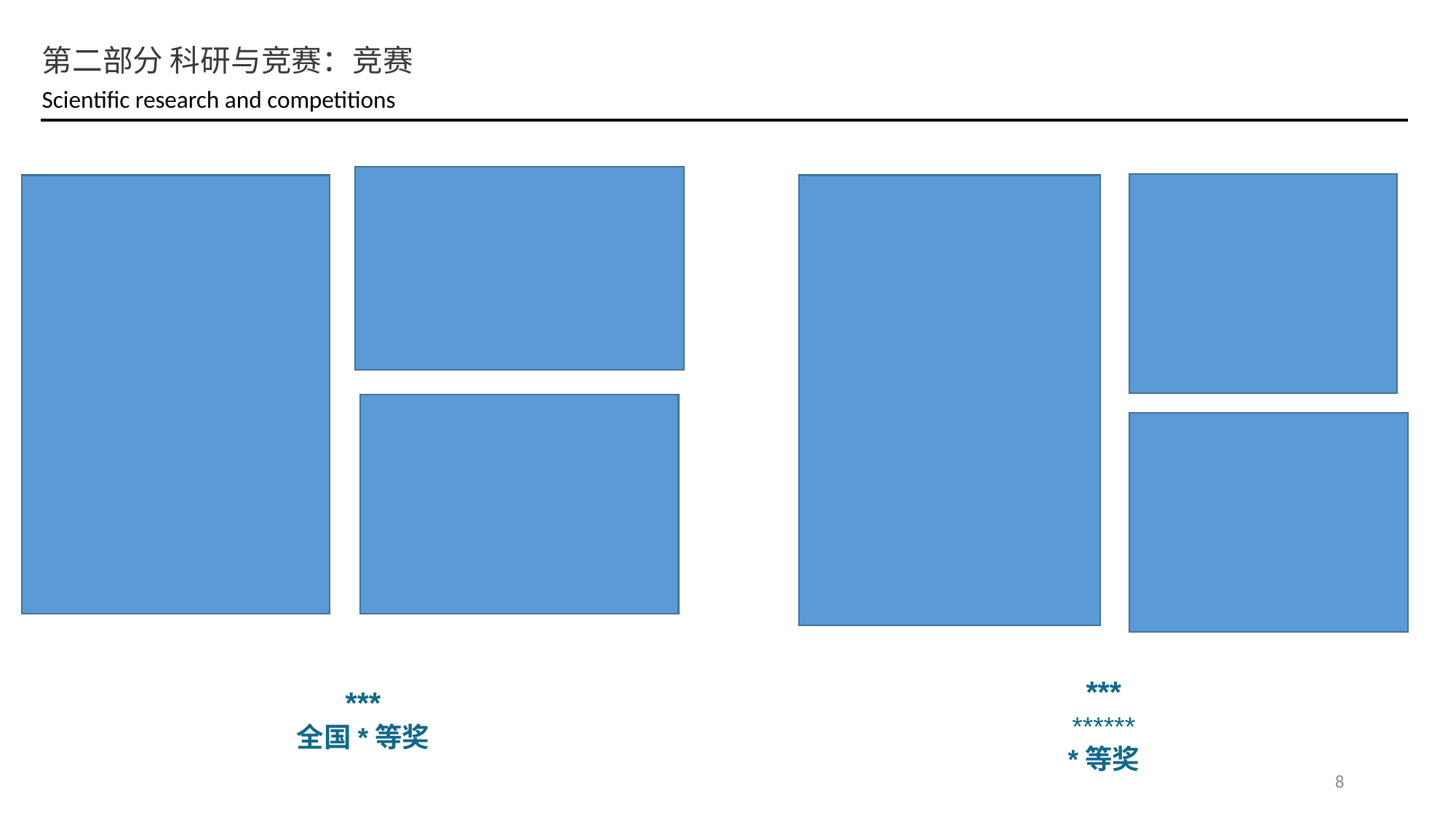

第二部分 科研与竞赛：竞赛
Scientific research and competitions

***
******
*等奖
***
全国*等奖
8